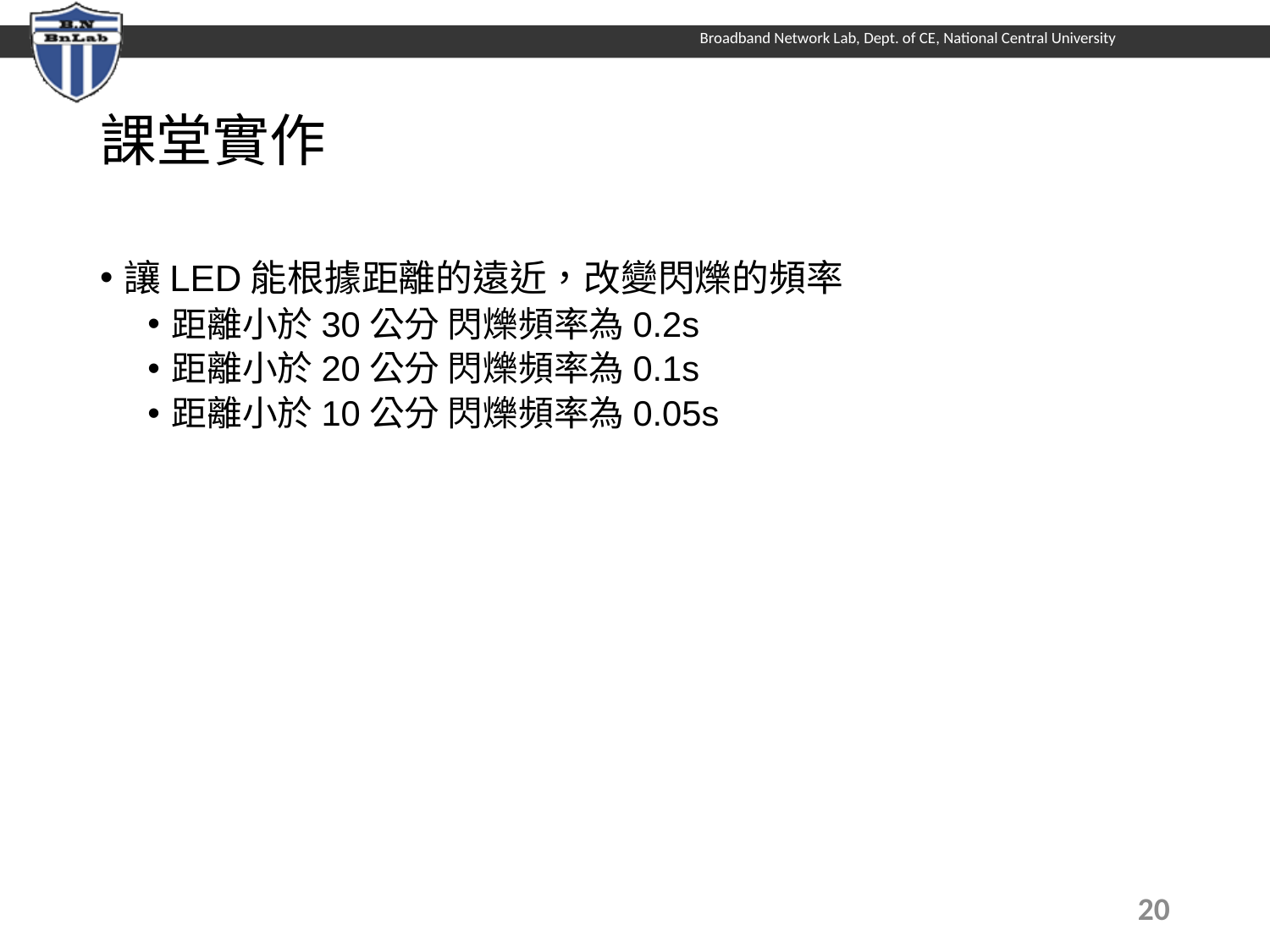

# 課堂實作
讓LED能根據距離的遠近，改變閃爍的頻率
距離小於30公分 閃爍頻率為0.2s
距離小於20公分 閃爍頻率為0.1s
距離小於10公分 閃爍頻率為0.05s

20